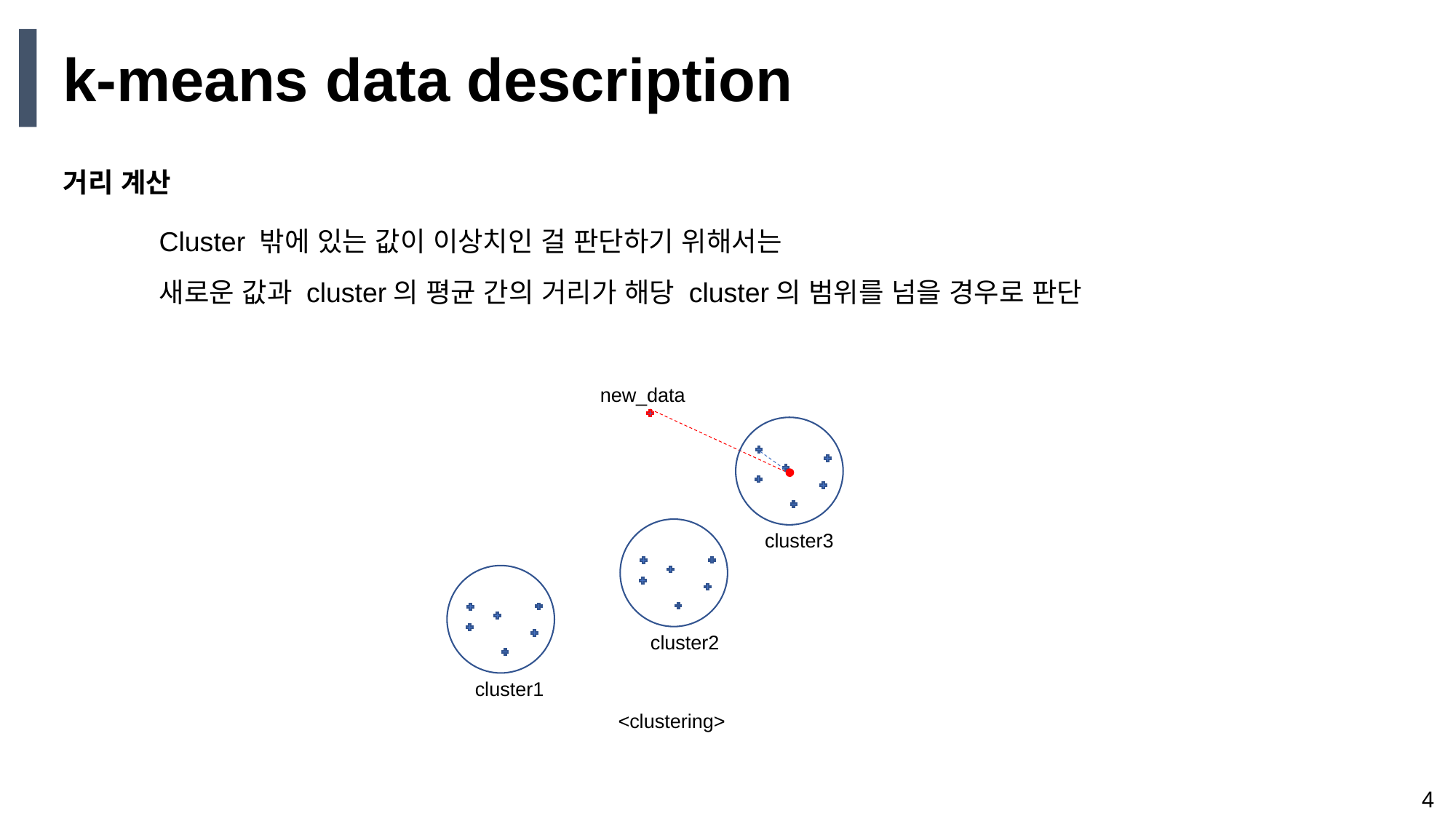

k-means data description
거리 계산
Cluster 밖에 있는 값이 이상치인 걸 판단하기 위해서는

새로운 값과 cluster의 평균 간의 거리가 해당 cluster의 범위를 넘을 경우로 판단
new_data

cluster3

cluster2
cluster1
<clustering>
4